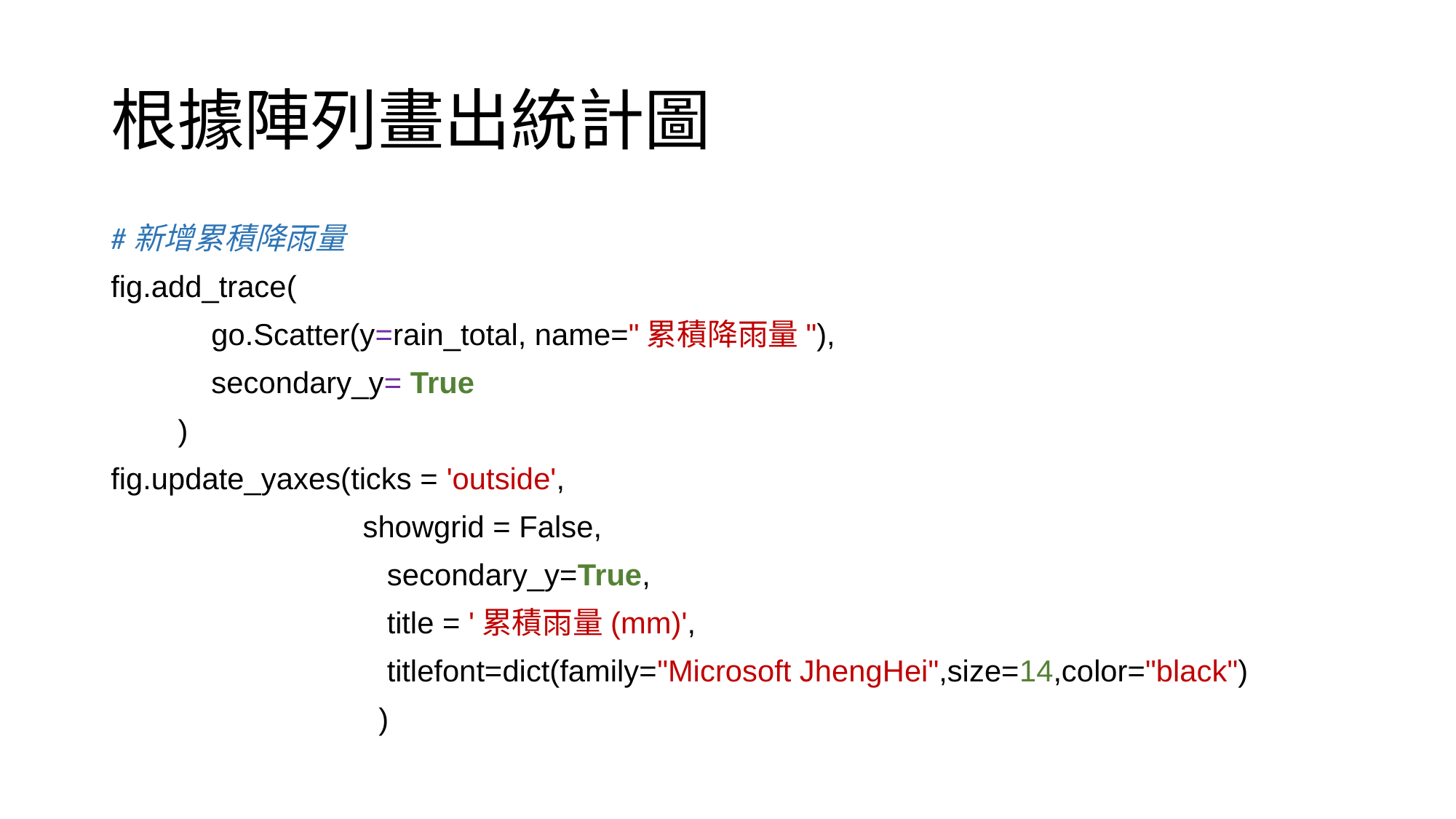

# 根據陣列畫出統計圖
#新增累積降雨量
fig.add_trace(
            go.Scatter(y=rain_total, name="累積降雨量"),
            secondary_y= True
        )
fig.update_yaxes(ticks = 'outside',
		    showgrid = False,
                                 secondary_y=True,
                                 title = '累積雨量(mm)',
                                 titlefont=dict(family="Microsoft JhengHei",size=14,color="black")
                                )